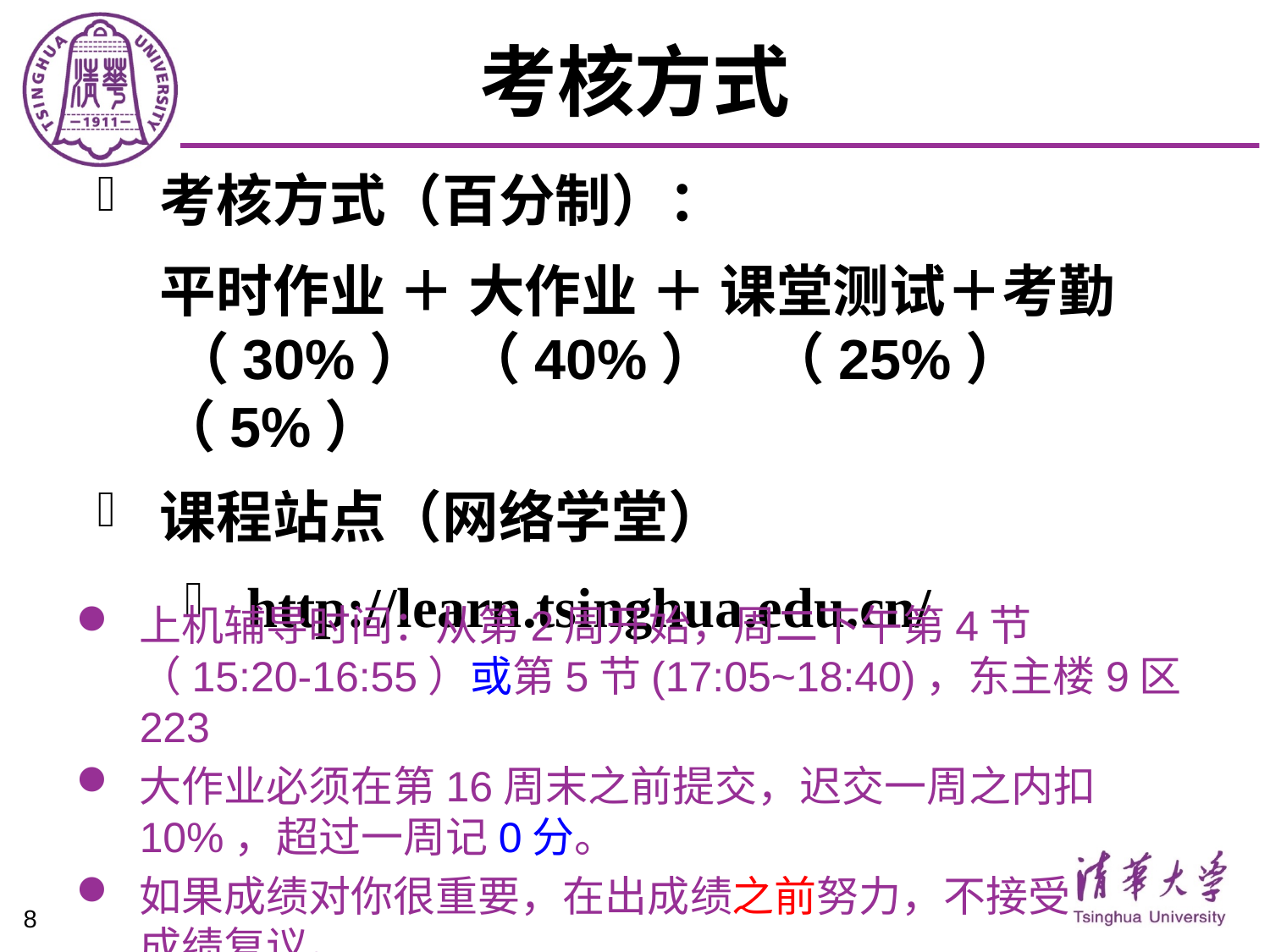

# 考核方式
考核方式（百分制）：
	平时作业 ＋ 大作业 ＋ 课堂测试＋考勤
 （30%）   （40%）    （25%） （5%）
课程站点（网络学堂）
http://learn.tsinghua.edu.cn/
上机辅导时间：从第2周开始，周二下午第4节（15:20-16:55）或第5节(17:05~18:40)，东主楼9区223
大作业必须在第16周末之前提交，迟交一周之内扣10%，超过一周记0分。
如果成绩对你很重要，在出成绩之前努力，不接受
成绩复议。
8